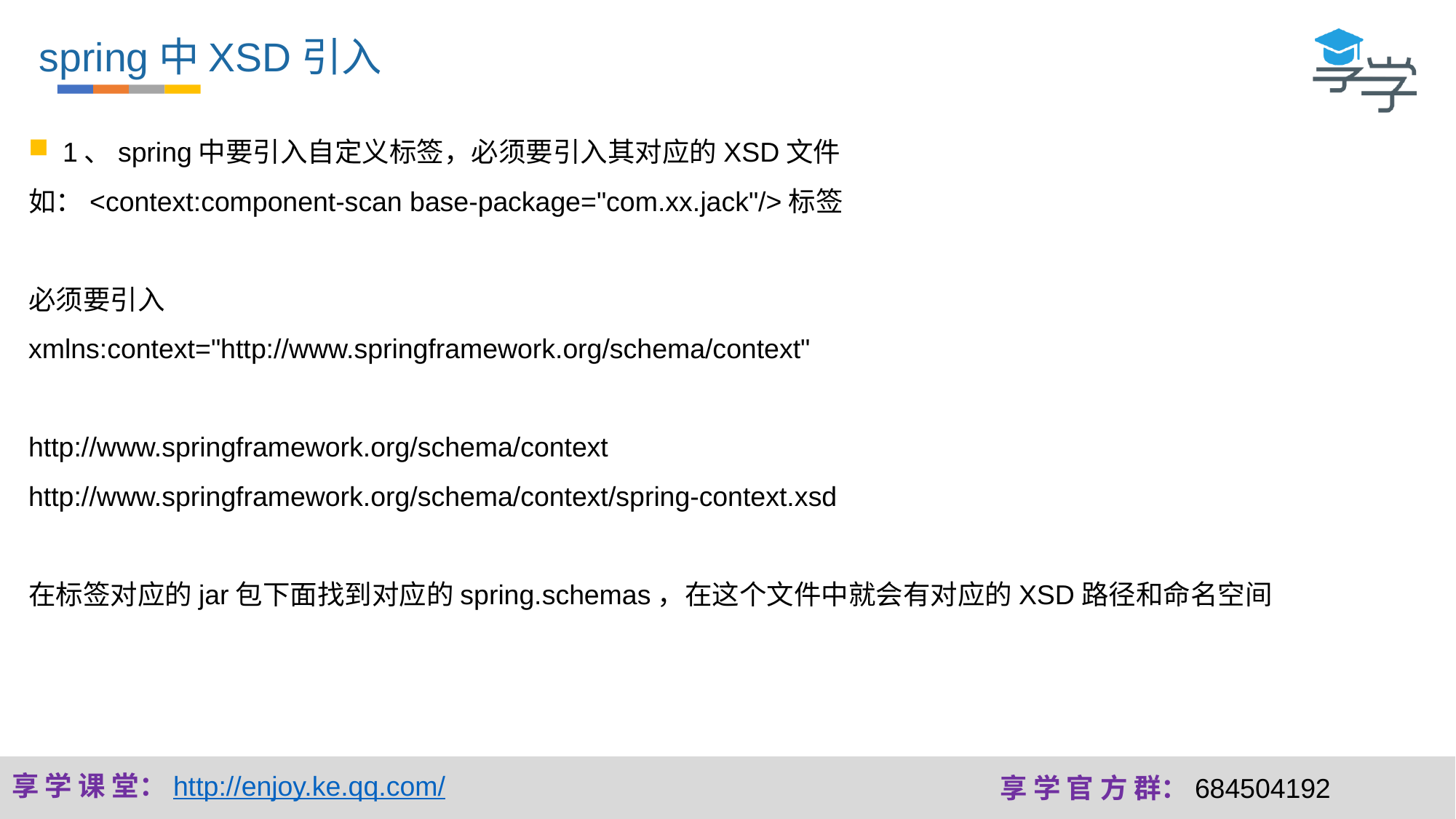

spring中XSD引入

1、spring中要引入自定义标签，必须要引入其对应的XSD文件
如：<context:component-scan base-package="com.xx.jack"/>标签

必须要引入
xmlns:context="http://www.springframework.org/schema/context"

http://www.springframework.org/schema/context
http://www.springframework.org/schema/context/spring-context.xsd

在标签对应的jar包下面找到对应的spring.schemas，在这个文件中就会有对应的XSD路径和命名空间